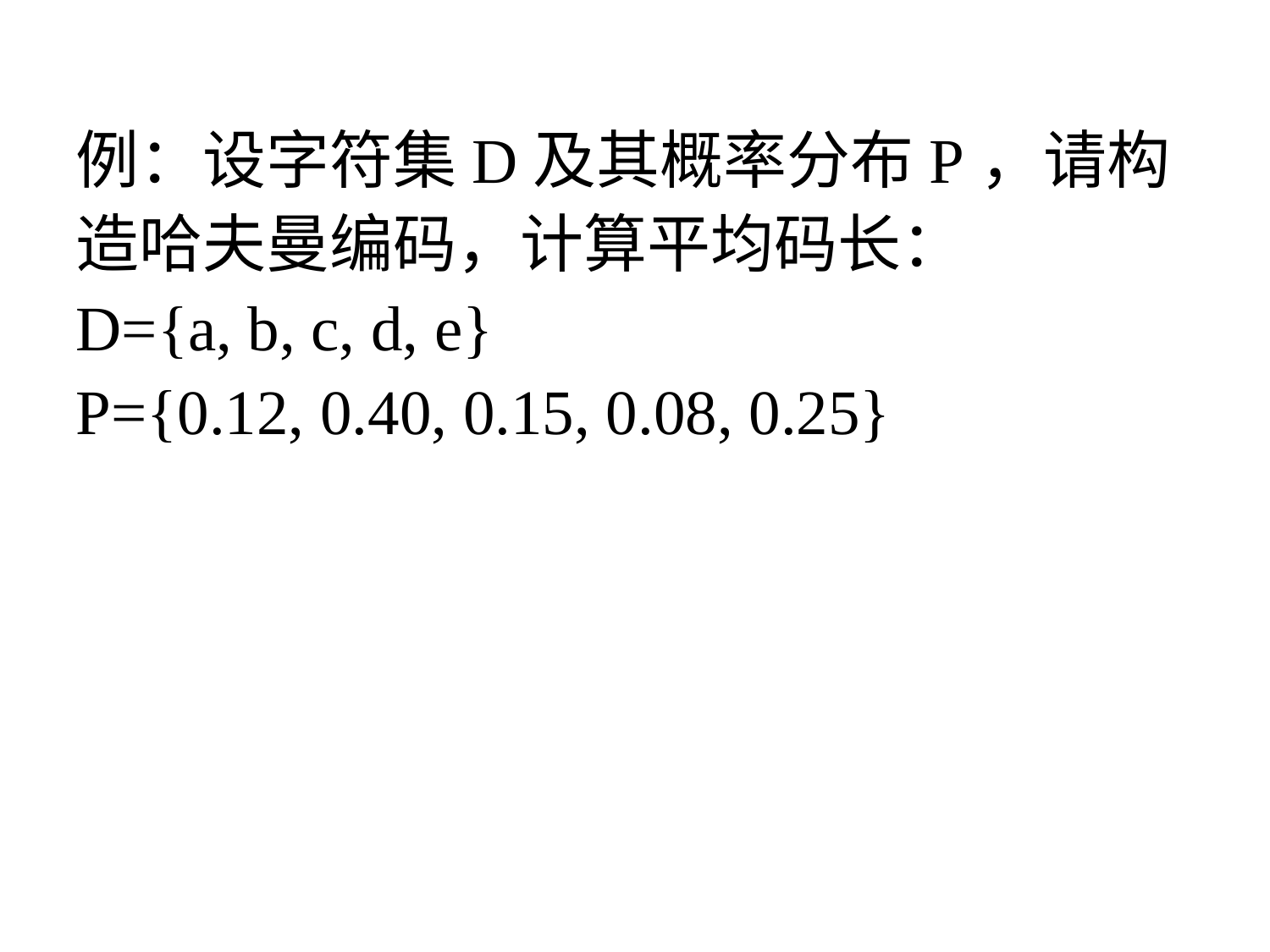

例：设字符集D及其概率分布P，请构造哈夫曼编码，计算平均码长：
D={a, b, c, d, e}
P={0.12, 0.40, 0.15, 0.08, 0.25}